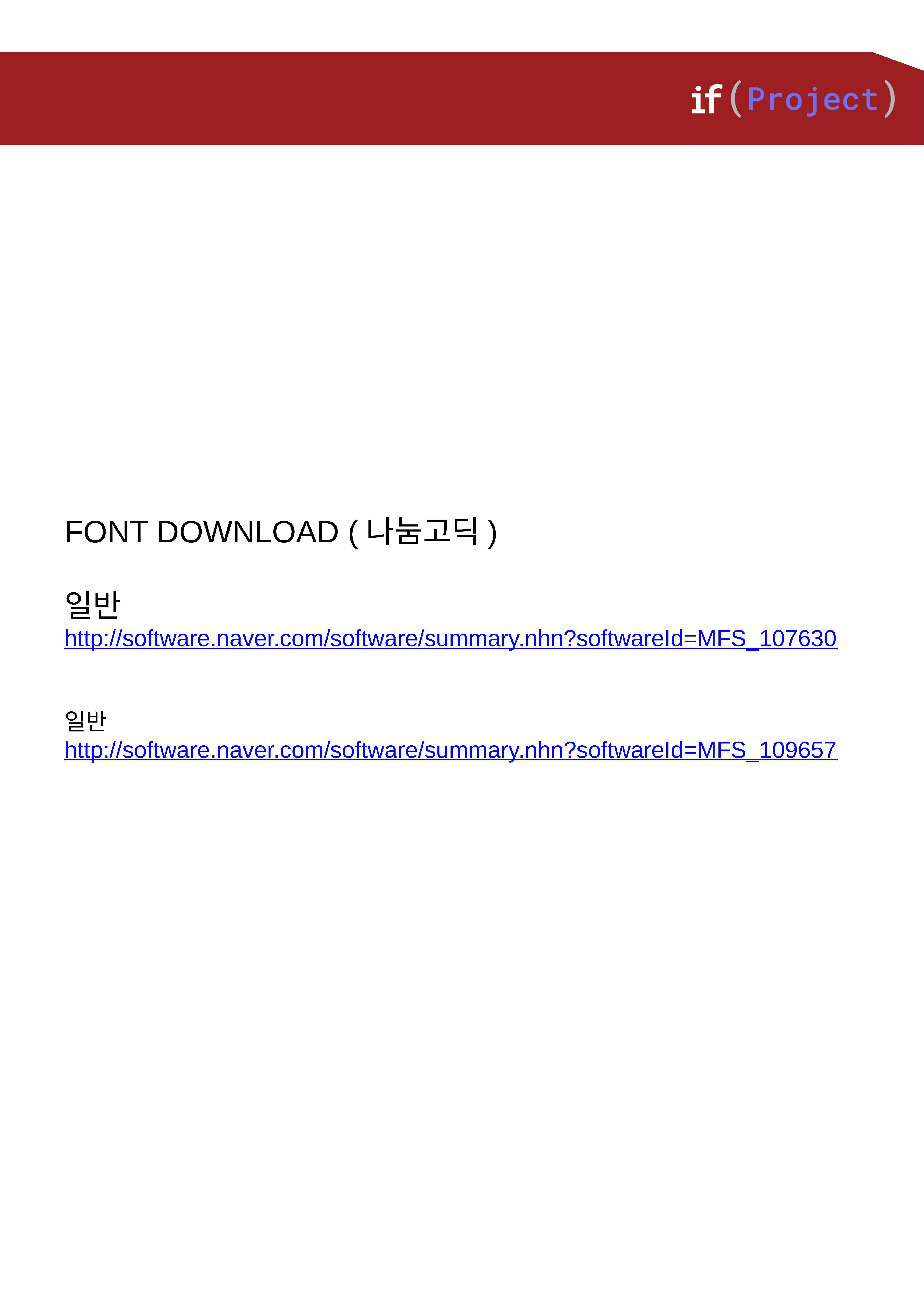

FONT DOWNLOAD (나눔고딕)

일반
http://software.naver.com/software/summary.nhn?softwareId=MFS_107630

일반
http://software.naver.com/software/summary.nhn?softwareId=MFS_109657